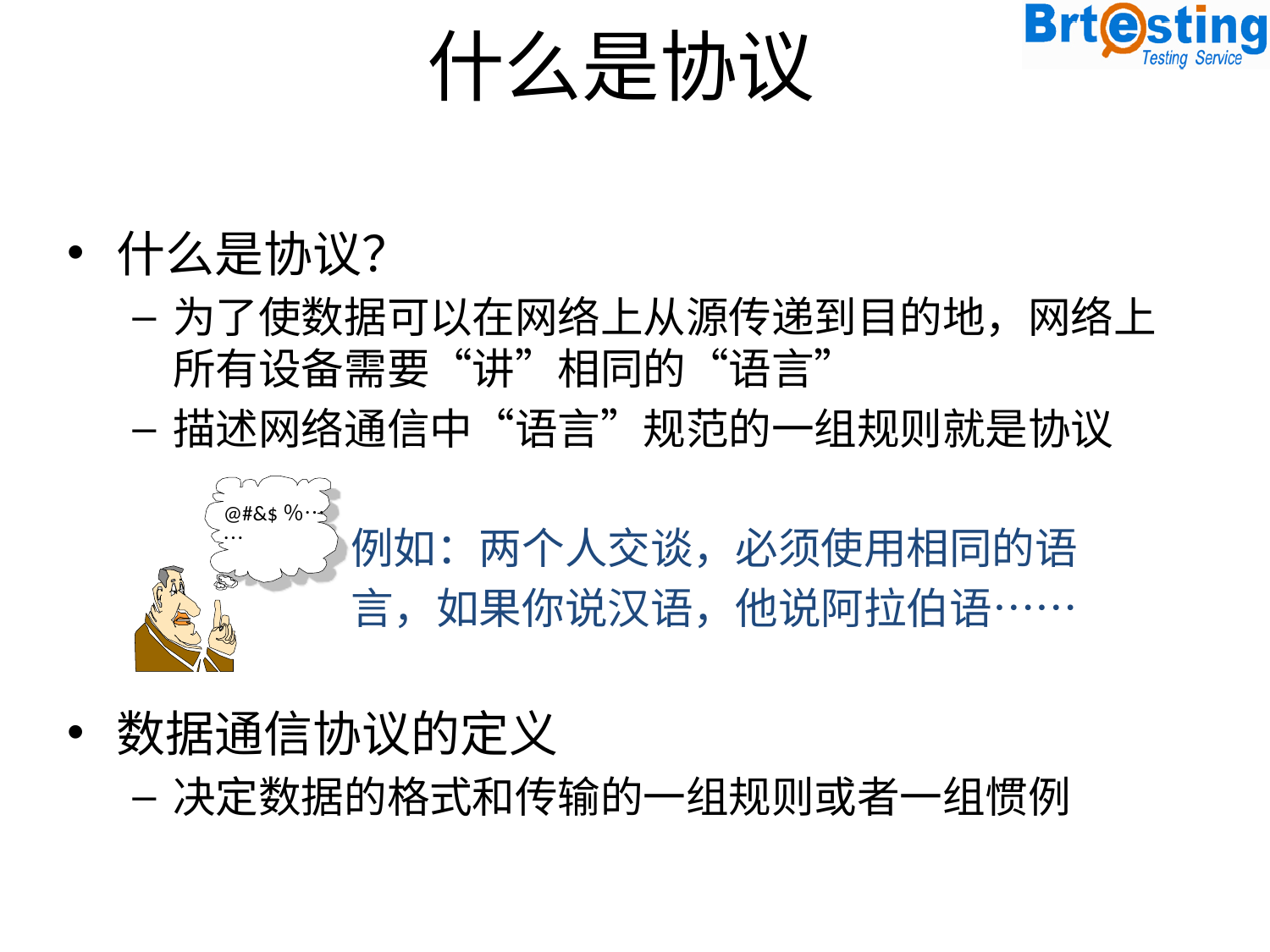

# 什么是协议
什么是协议？
为了使数据可以在网络上从源传递到目的地，网络上所有设备需要“讲”相同的“语言”
描述网络通信中“语言”规范的一组规则就是协议

                      例如：两个人交谈，必须使用相同的语
                      言，如果你说汉语，他说阿拉伯语……

数据通信协议的定义
决定数据的格式和传输的一组规则或者一组惯例

@#&$％……